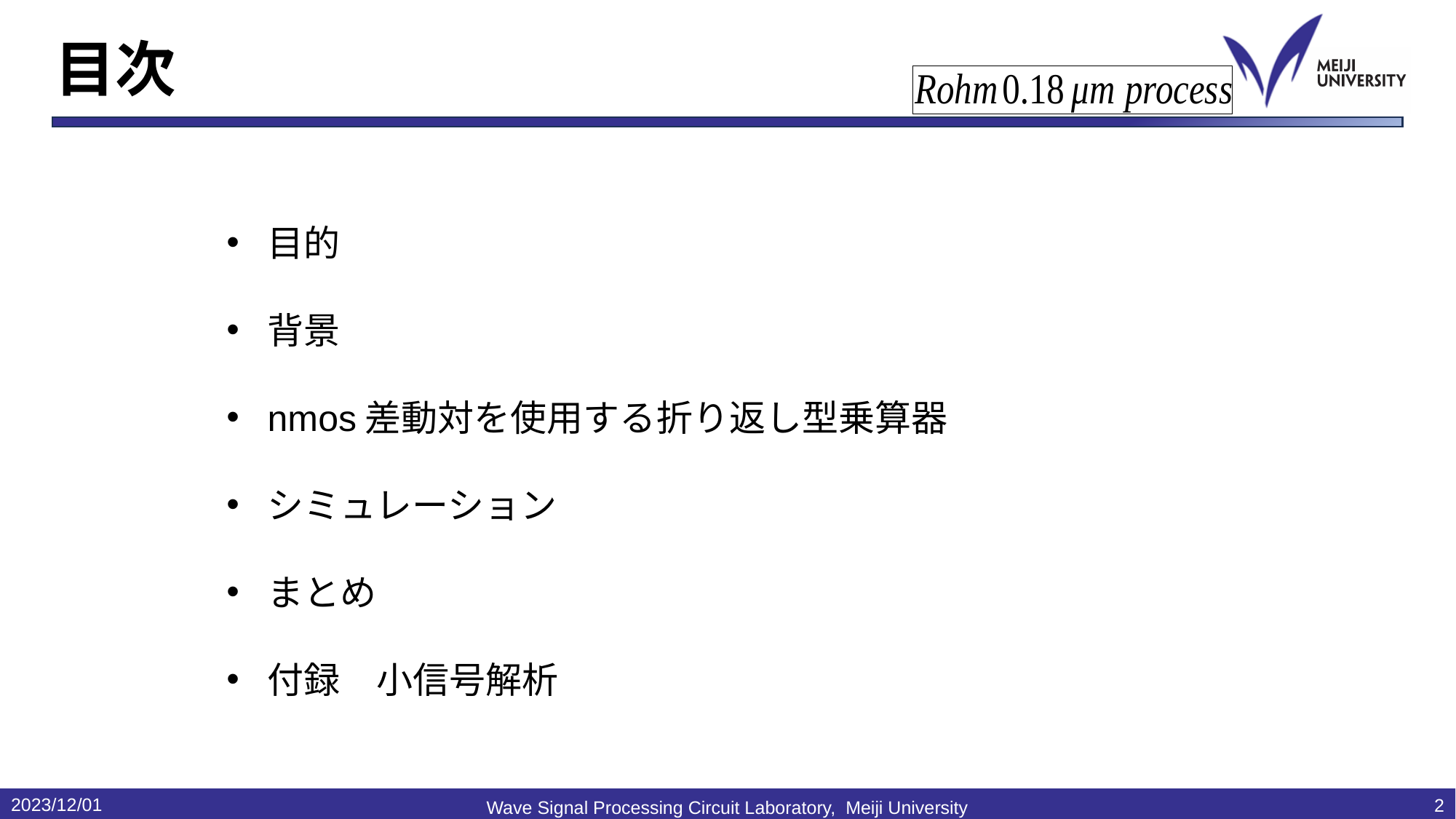

# 目次
目的

背景

nmos差動対を使用する折り返し型乗算器

シミュレーション

まとめ

付録　小信号解析
2023/12/01
2
Wave Signal Processing Circuit Laboratory,  Meiji University